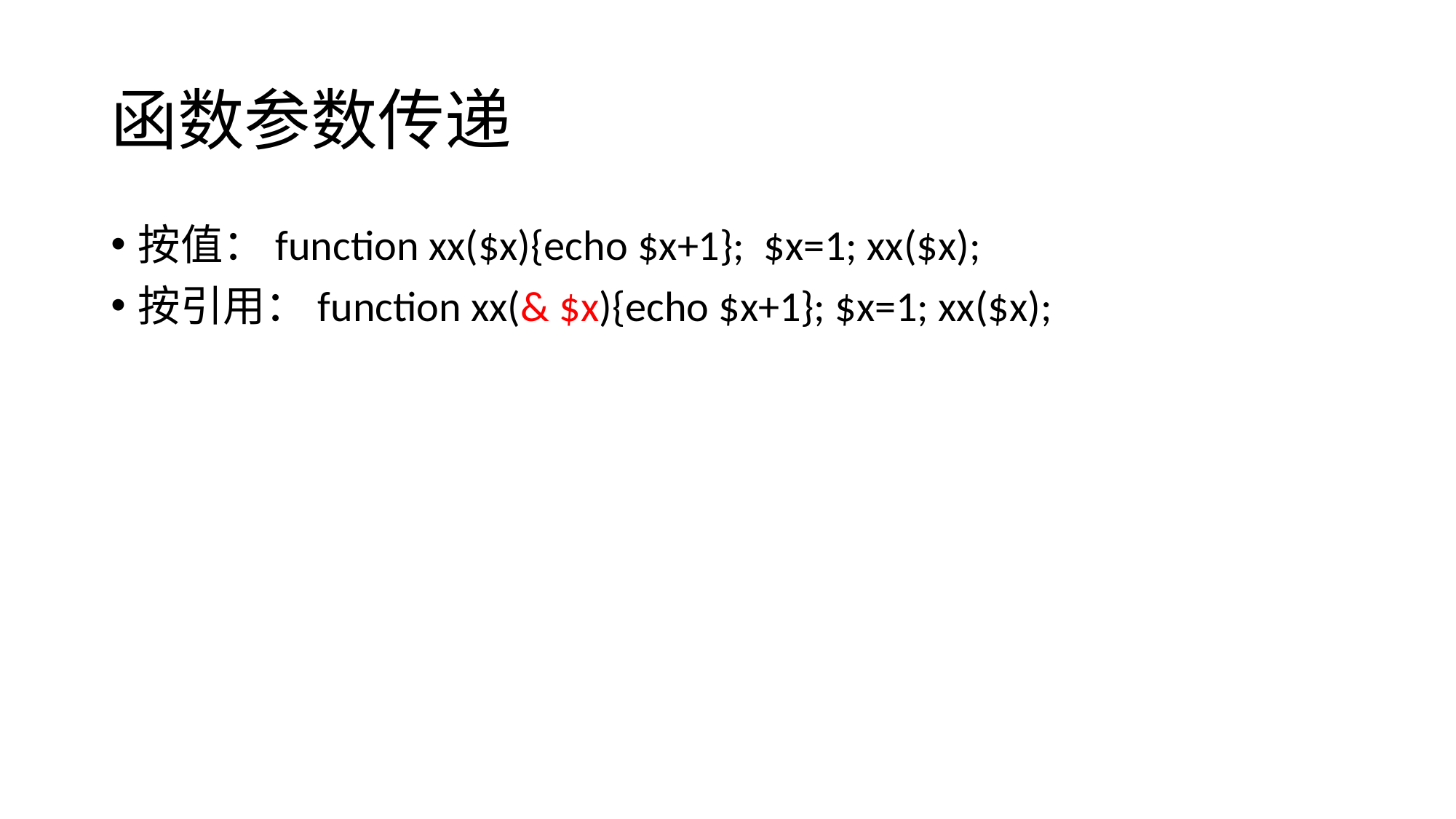

# 函数参数传递
按值：function xx($x){echo $x+1};  $x=1; xx($x);
按引用：function xx(& $x){echo $x+1}; $x=1; xx($x);